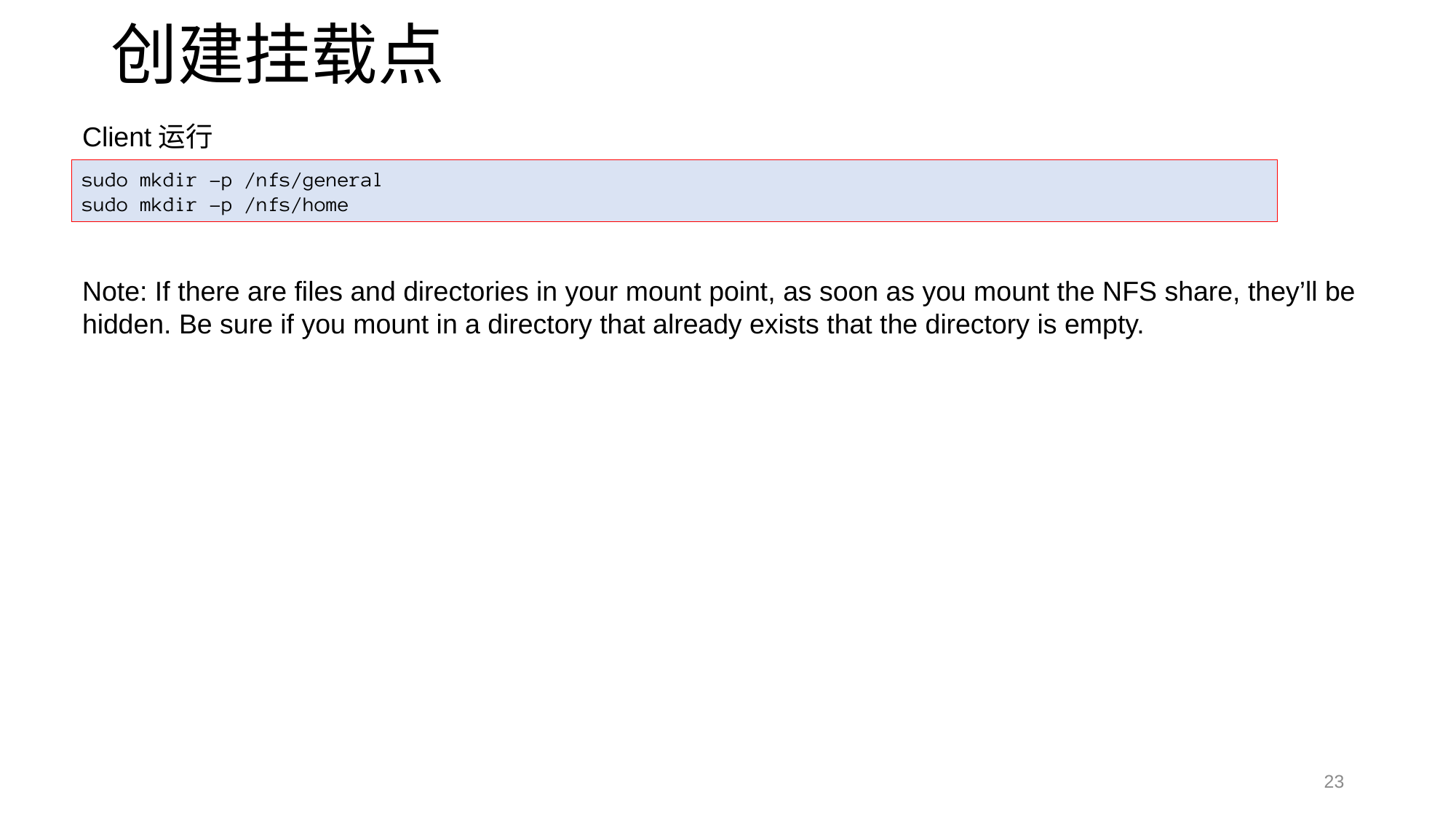

# 创建挂载点
Client运行
sudo mkdir -p /nfs/general
sudo mkdir -p /nfs/home
Note: If there are files and directories in your mount point, as soon as you mount the NFS share, they’ll be hidden. Be sure if you mount in a directory that already exists that the directory is empty.
23